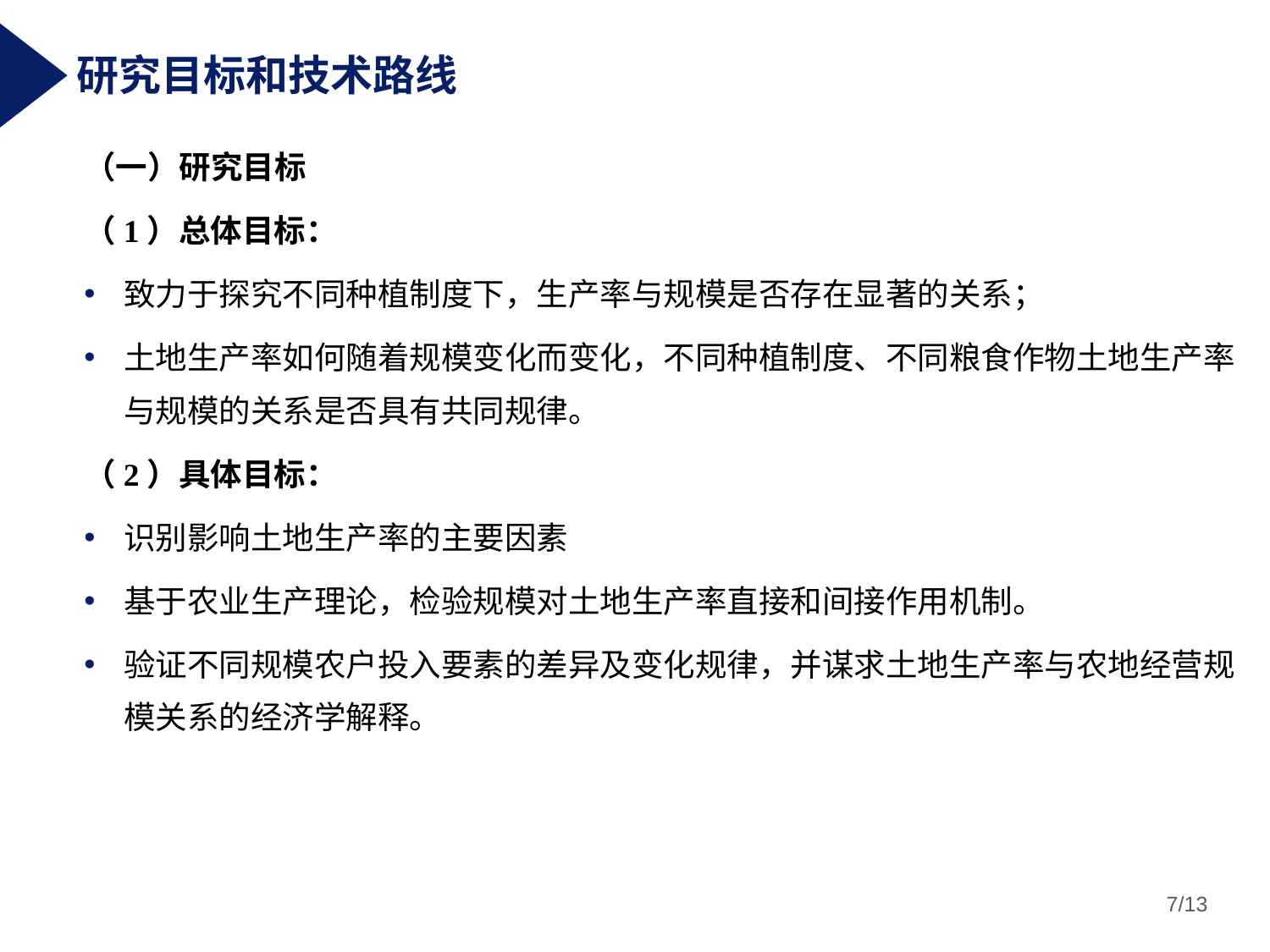

研究目标和技术路线
（一）研究目标
（1）总体目标：
致力于探究不同种植制度下，生产率与规模是否存在显著的关系；
土地生产率如何随着规模变化而变化，不同种植制度、不同粮食作物土地生产率与规模的关系是否具有共同规律。
（2）具体目标：
识别影响土地生产率的主要因素
基于农业生产理论，检验规模对土地生产率直接和间接作用机制。
验证不同规模农户投入要素的差异及变化规律，并谋求土地生产率与农地经营规模关系的经济学解释。